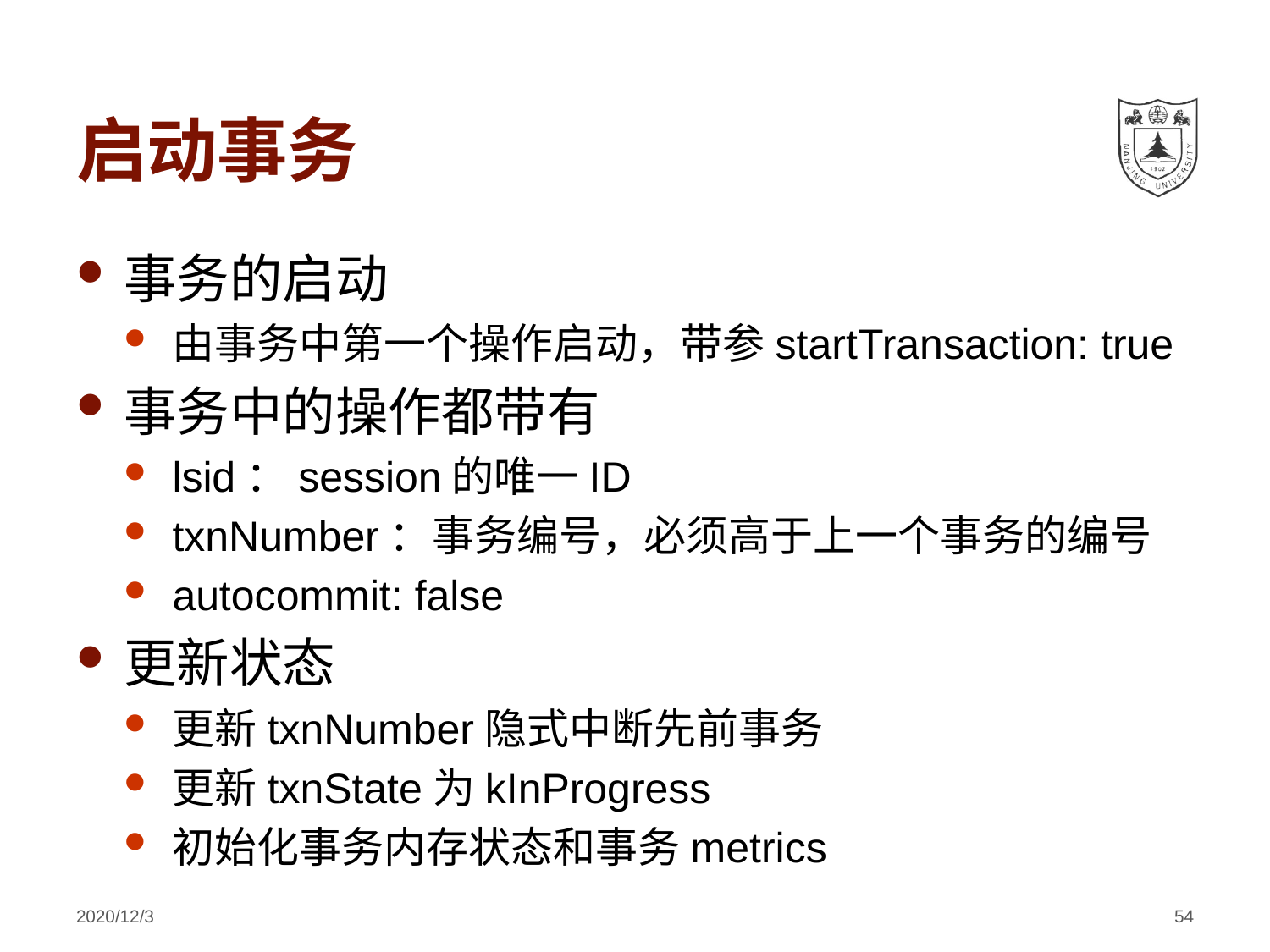

# 启动事务
事务的启动
由事务中第一个操作启动，带参startTransaction: true
事务中的操作都带有
lsid：session的唯一ID
txnNumber：事务编号，必须高于上一个事务的编号
autocommit: false
更新状态
更新txnNumber隐式中断先前事务
更新txnState为kInProgress
初始化事务内存状态和事务metrics

2020/12/3

54